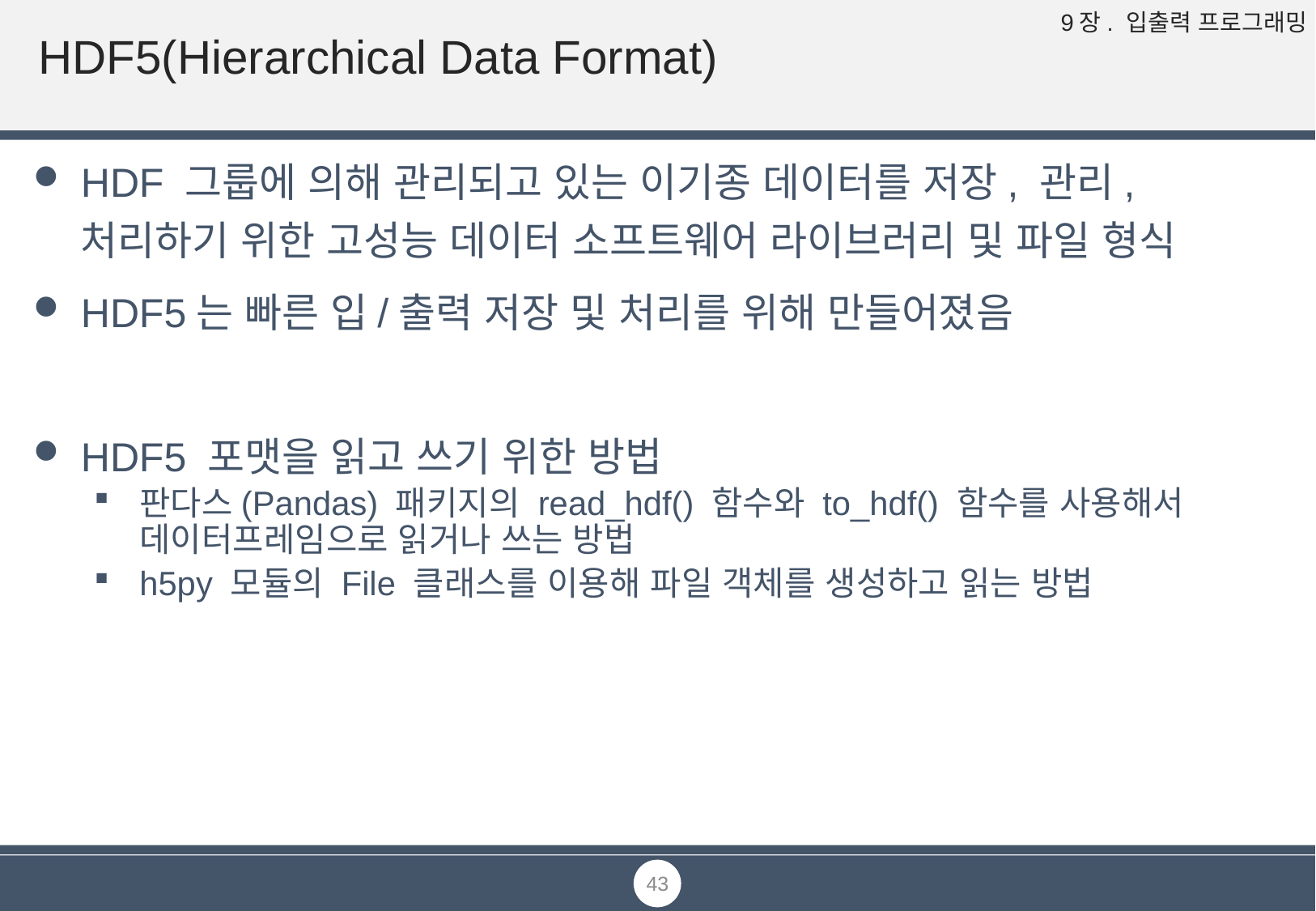

# HDF5(Hierarchical Data Format)

HDF 그룹에 의해 관리되고 있는 이기종 데이터를 저장, 관리, 처리하기 위한 고성능 데이터 소프트웨어 라이브러리 및 파일 형식
HDF5는 빠른 입/출력 저장 및 처리를 위해 만들어졌음

HDF5 포맷을 읽고 쓰기 위한 방법
판다스(Pandas) 패키지의 read_hdf() 함수와 to_hdf() 함수를 사용해서 데이터프레임으로 읽거나 쓰는 방법
h5py 모듈의 File 클래스를 이용해 파일 객체를 생성하고 읽는 방법

43